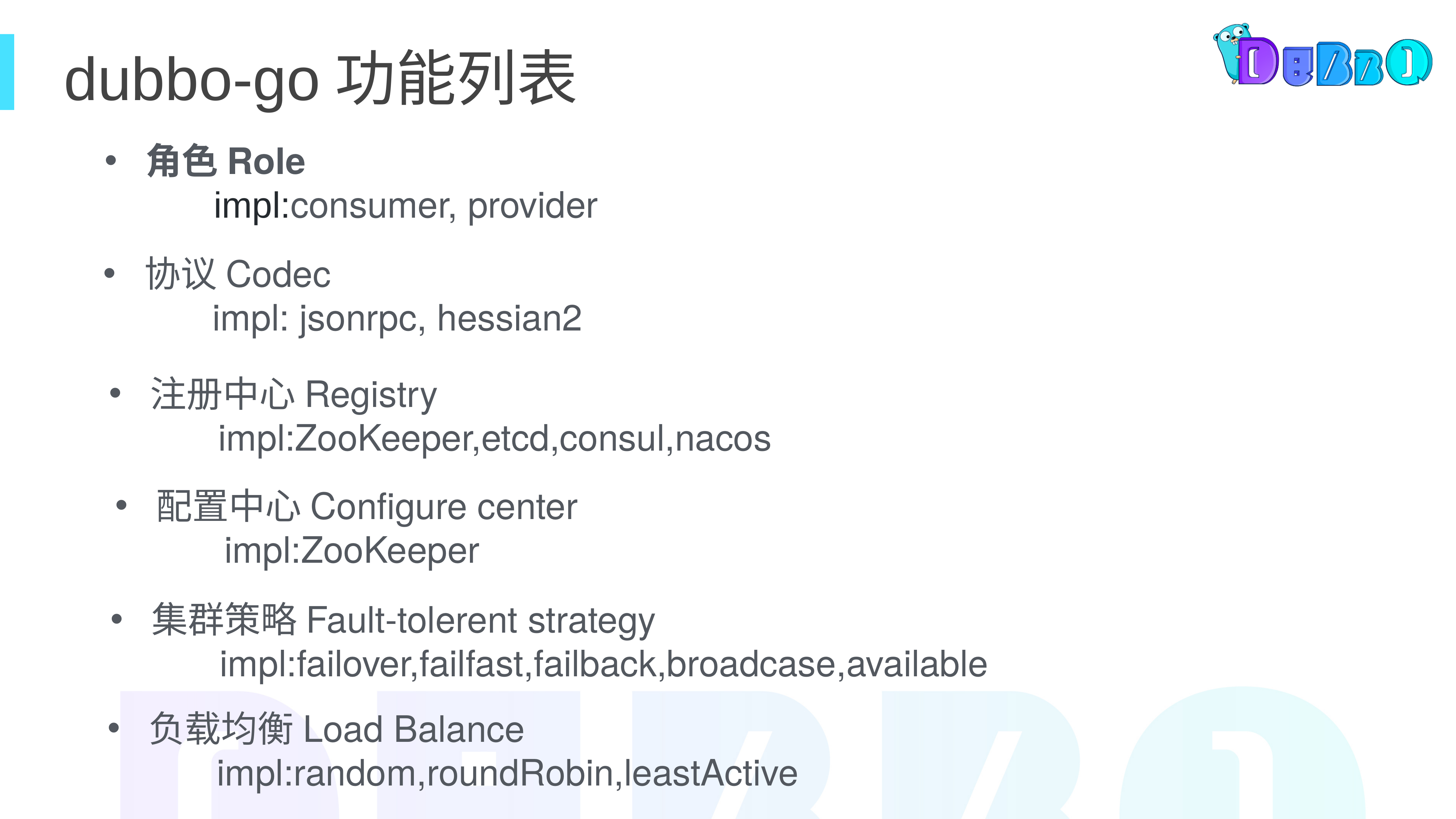

dubbo-go功能列表
角色Role
		impl:consumer, provider
协议Codec
		impl: jsonrpc, hessian2
注册中心Registry
		impl:ZooKeeper,etcd,consul,nacos
配置中心Configure center
		impl:ZooKeeper
集群策略Fault-tolerent strategy
		impl:failover,failfast,failback,broadcase,available
负载均衡Load Balance
		impl:random,roundRobin,leastActive